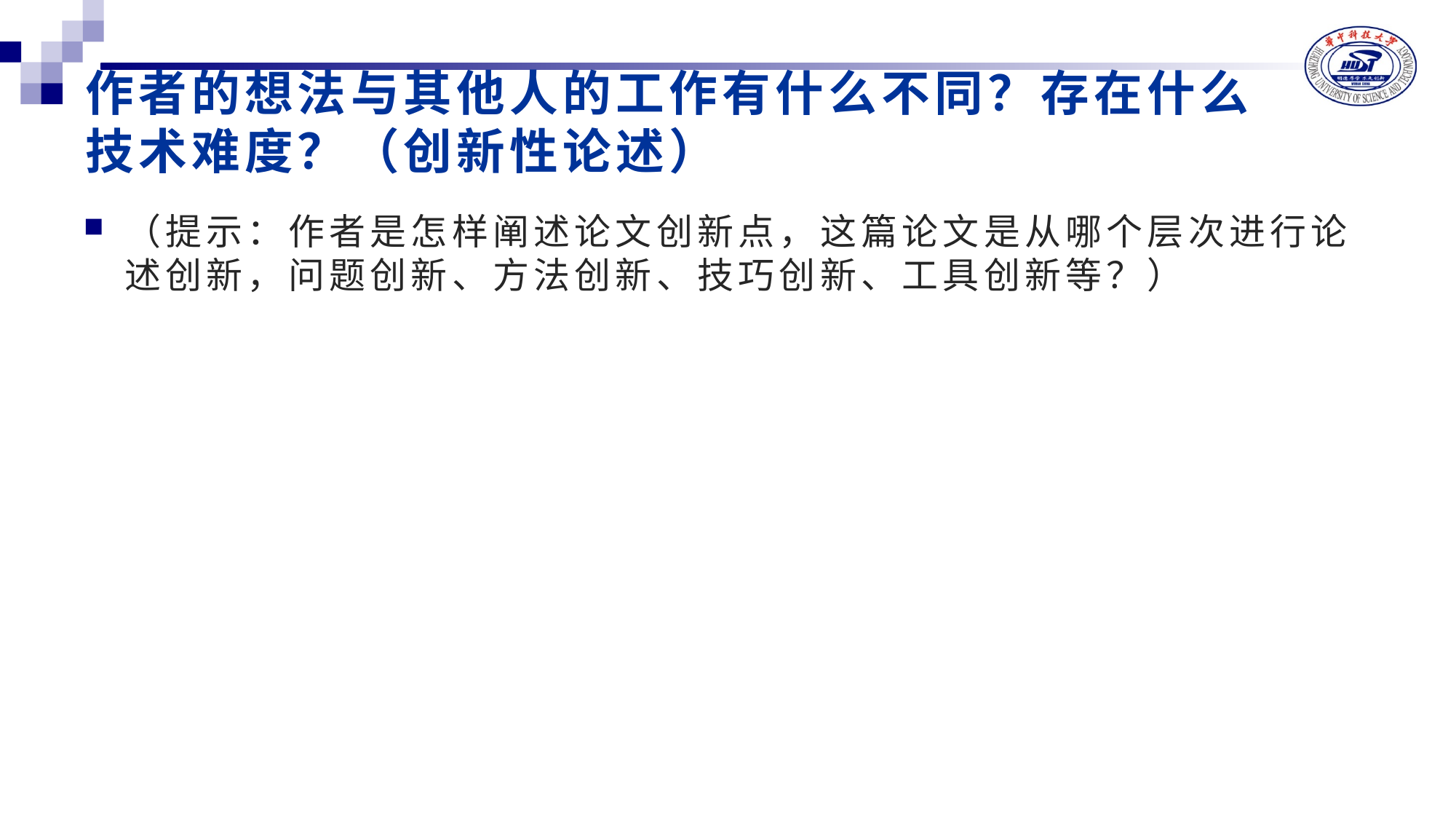

# 作者的想法与其他人的工作有什么不同？存在什么技术难度？（创新性论述）
（提示：作者是怎样阐述论文创新点，这篇论文是从哪个层次进行论述创新，问题创新、方法创新、技巧创新、工具创新等？）